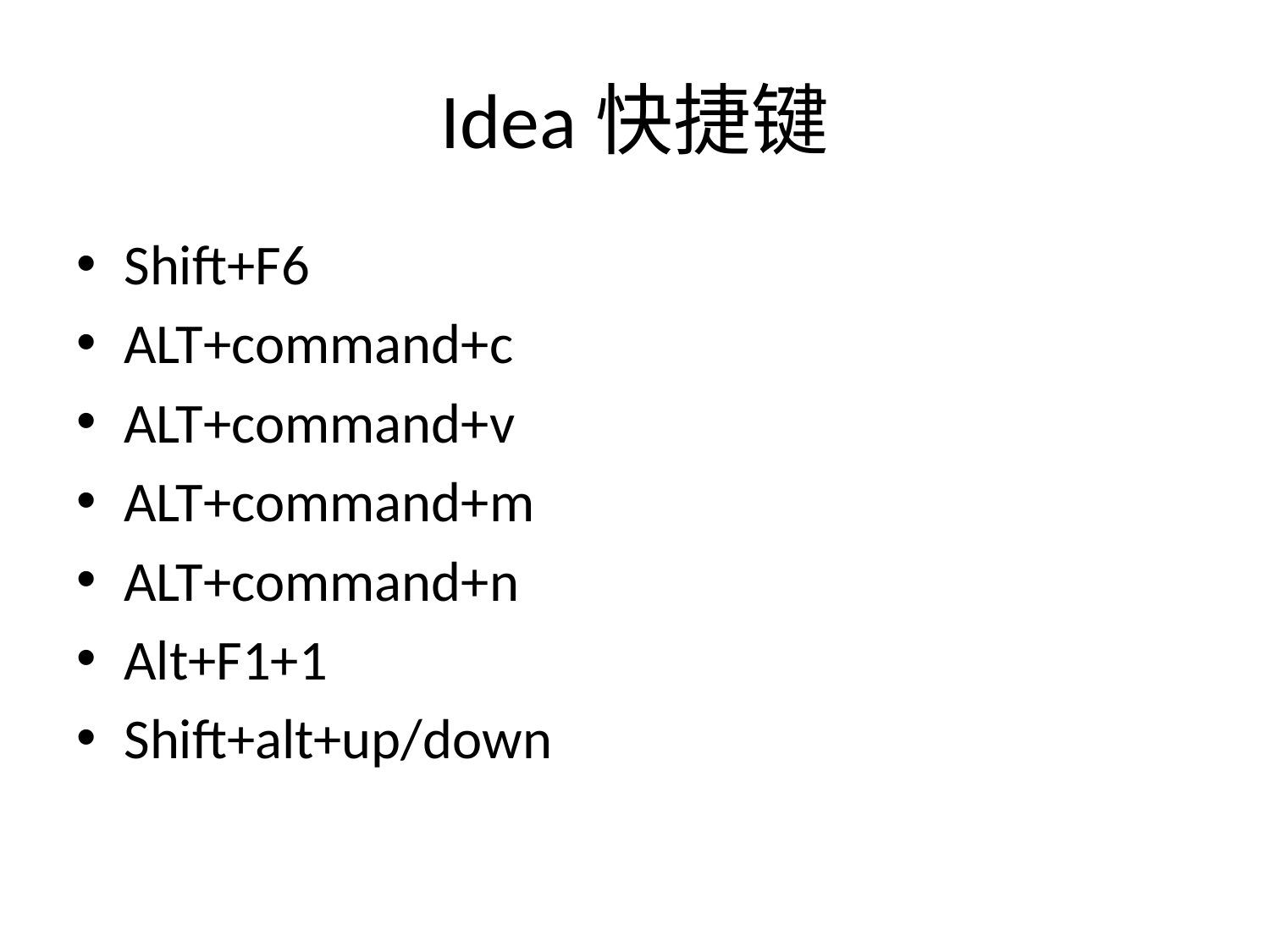

# Idea快捷键
Shift+F6
ALT+command+c
ALT+command+v
ALT+command+m
ALT+command+n
Alt+F1+1
Shift+alt+up/down